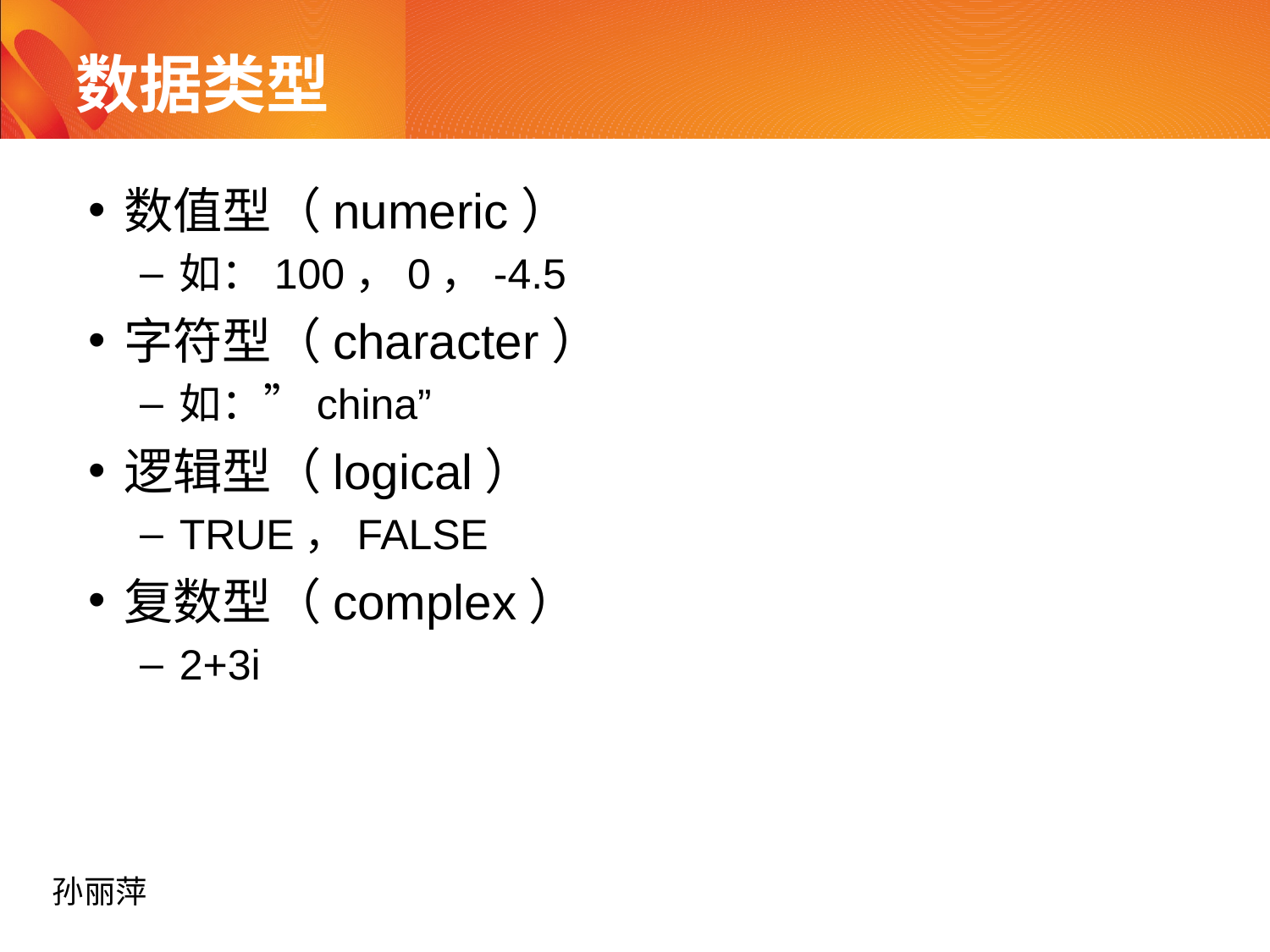

# 数据类型
数值型（numeric）
如：100，0，-4.5
字符型（character）
如：”china”
逻辑型（logical）
TRUE，FALSE
复数型（complex）
2+3i
7